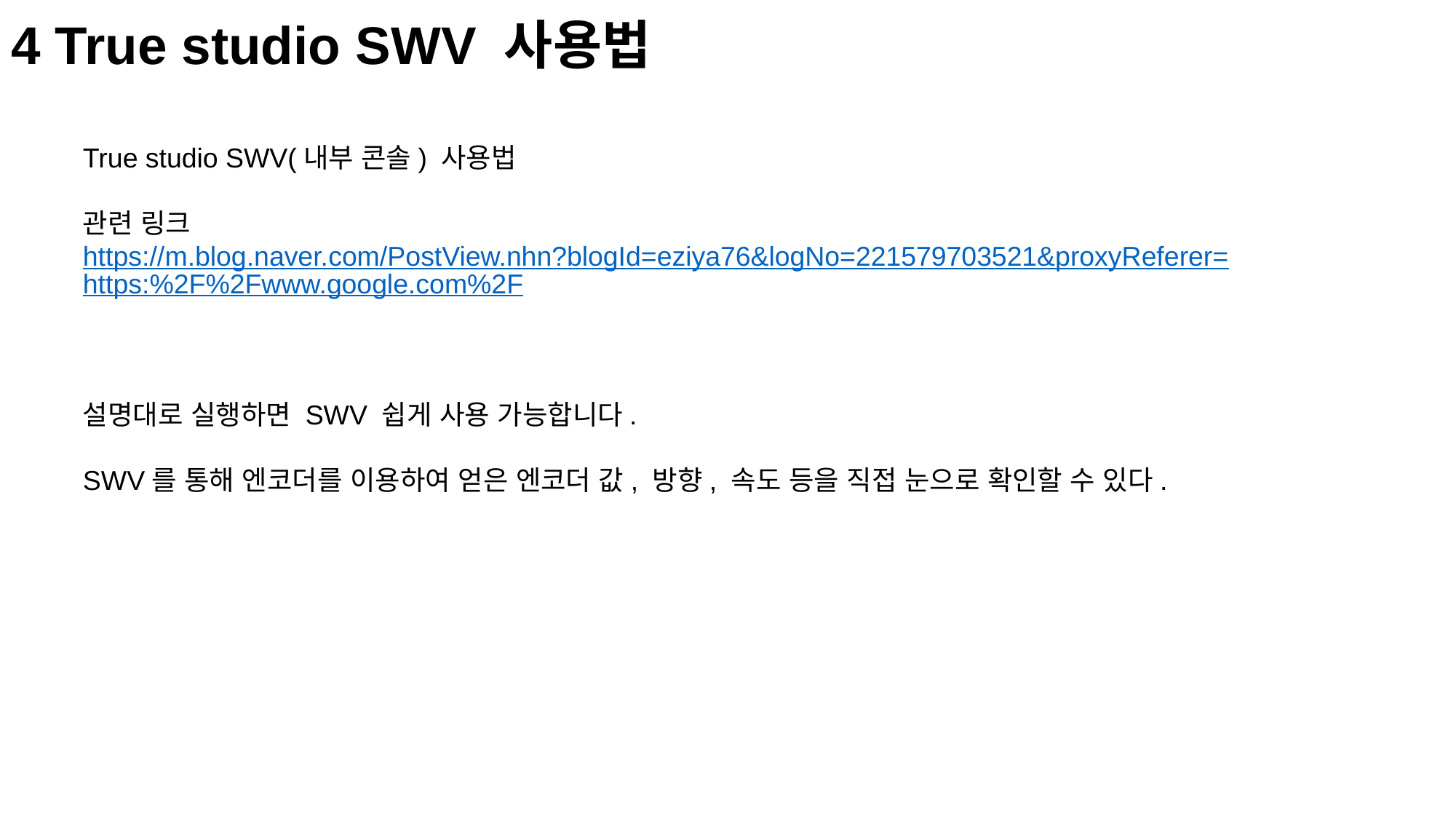

# 4 True studio SWV 사용법
True studio SWV(내부 콘솔) 사용법

관련 링크
https://m.blog.naver.com/PostView.nhn?blogId=eziya76&logNo=221579703521&proxyReferer=https:%2F%2Fwww.google.com%2F

설명대로 실행하면 SWV 쉽게 사용 가능합니다.

SWV를 통해 엔코더를 이용하여 얻은 엔코더 값, 방향, 속도 등을 직접 눈으로 확인할 수 있다.